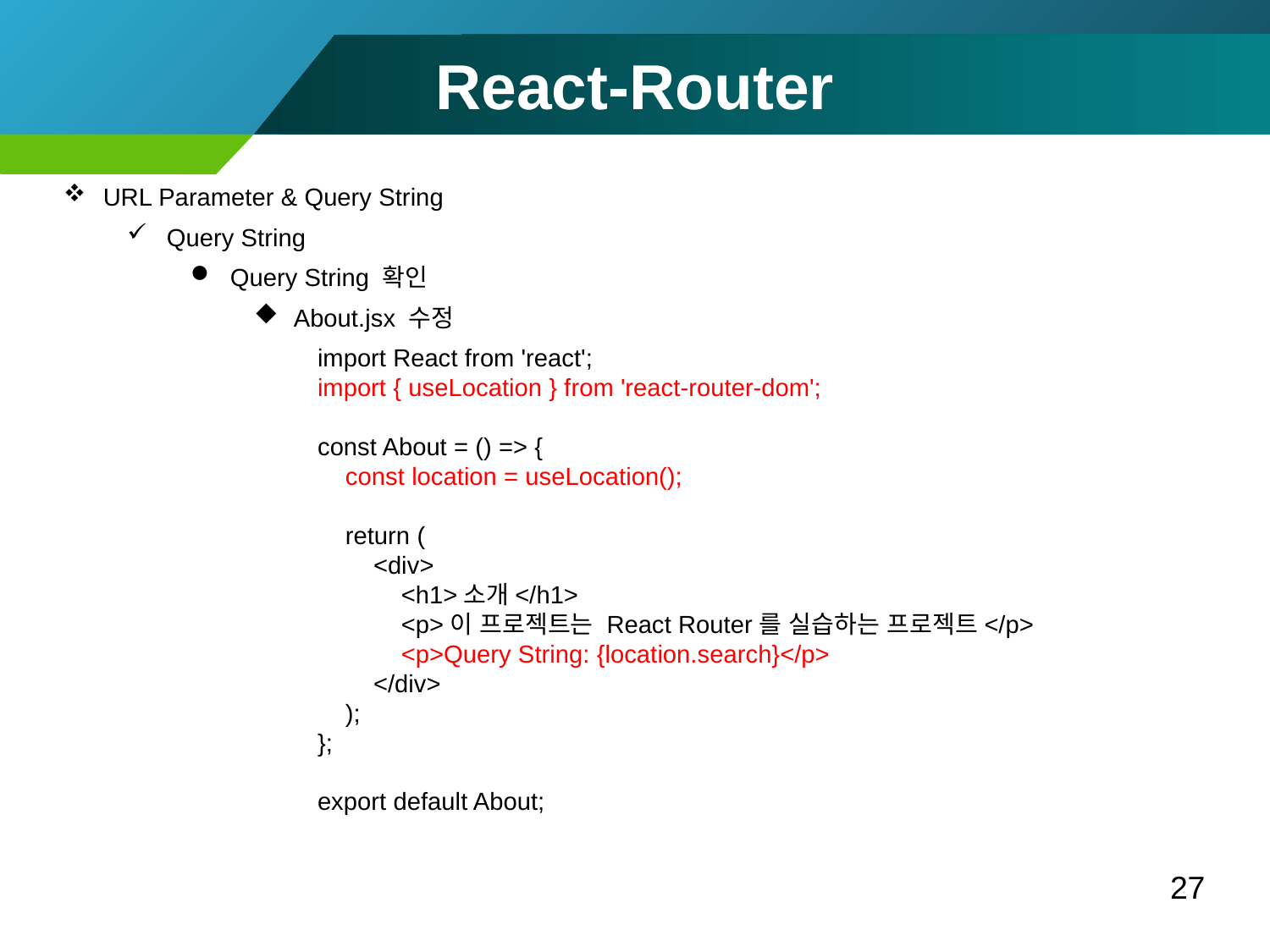

React-Router
URL Parameter & Query String
Query String
Query String 확인
About.jsx 수정
import React from 'react';
import { useLocation } from 'react-router-dom';

const About = () => {
    const location = useLocation();

    return (
        <div>
            <h1>소개</h1>
            <p>이 프로젝트는 React Router를 실습하는 프로젝트</p>
            <p>Query String: {location.search}</p>
        </div>
    );
};

export default About;

27